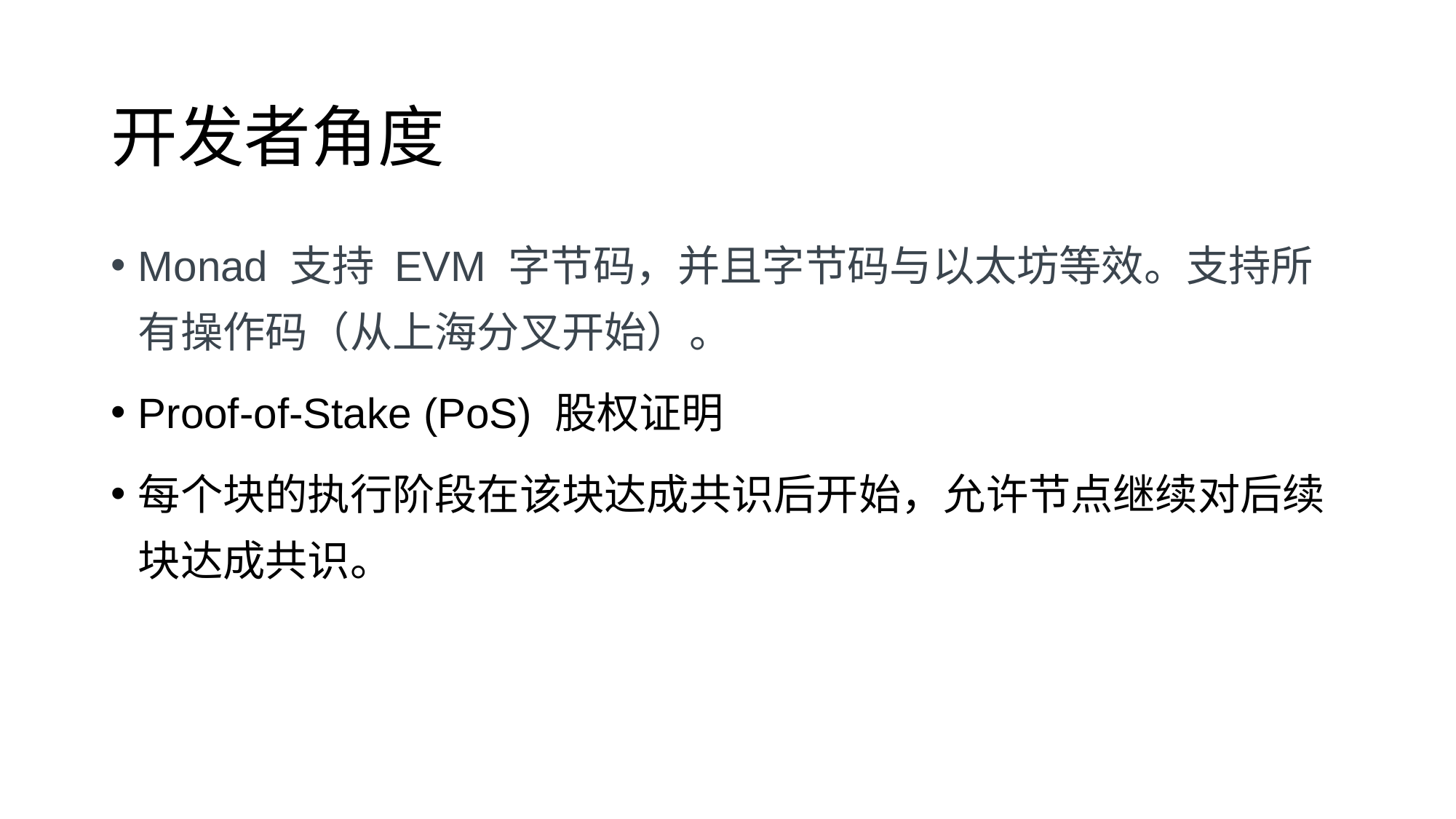

# 开发者角度
Monad 支持 EVM 字节码，并且字节码与以太坊等效。支持所有操作码（从上海分叉开始）。
Proof-of-Stake (PoS) 股权证明
每个块的执行阶段在该块达成共识后开始，允许节点继续对后续块达成共识。